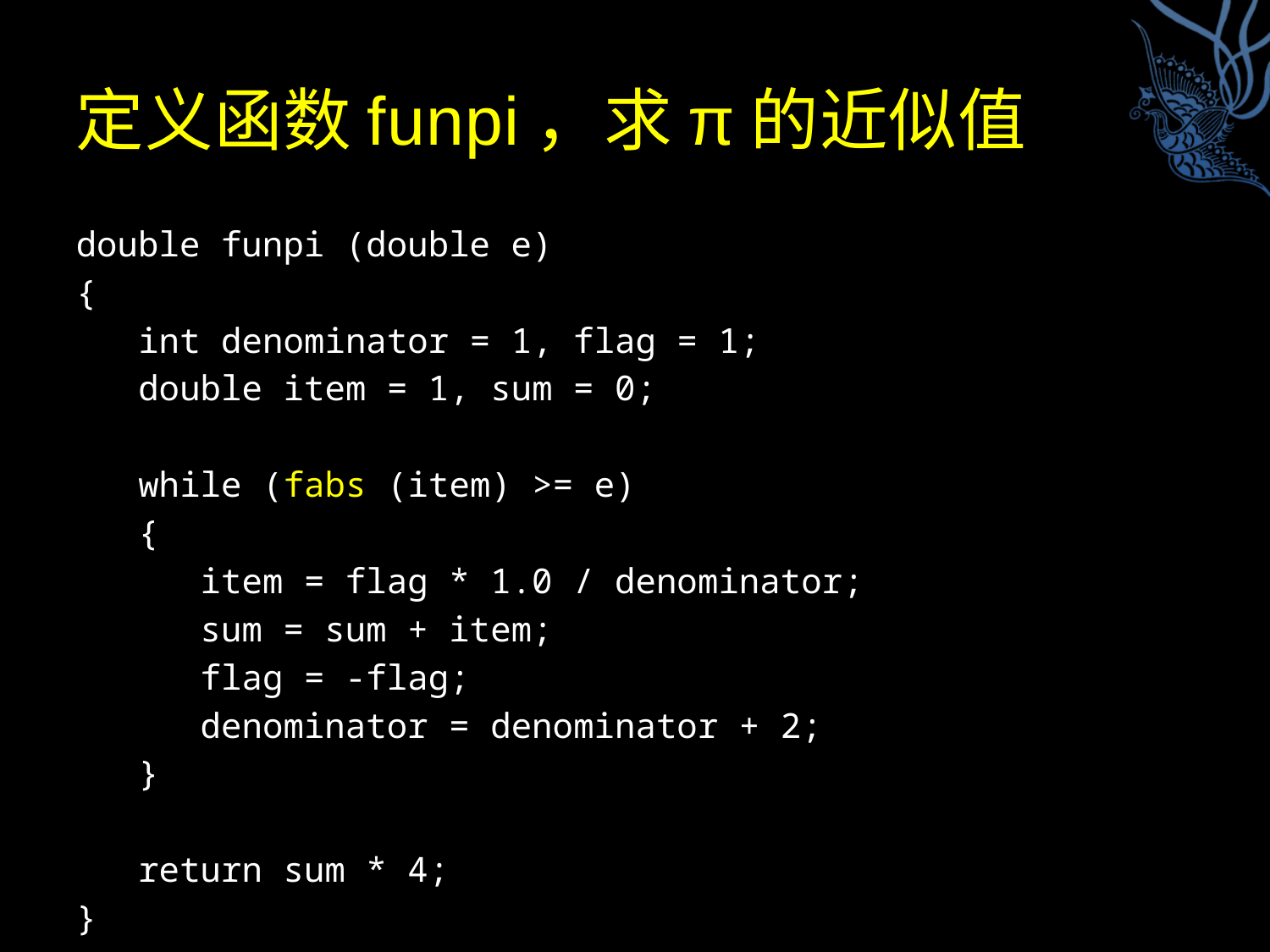

# 定义函数funpi，求π的近似值
double funpi (double e)
{
   int denominator = 1, flag = 1;
   double item = 1, sum = 0;

   while (fabs (item) >= e)
   {
      item = flag * 1.0 / denominator;
      sum = sum + item;
      flag = -flag;
      denominator = denominator + 2;
   }

   return sum * 4;
}